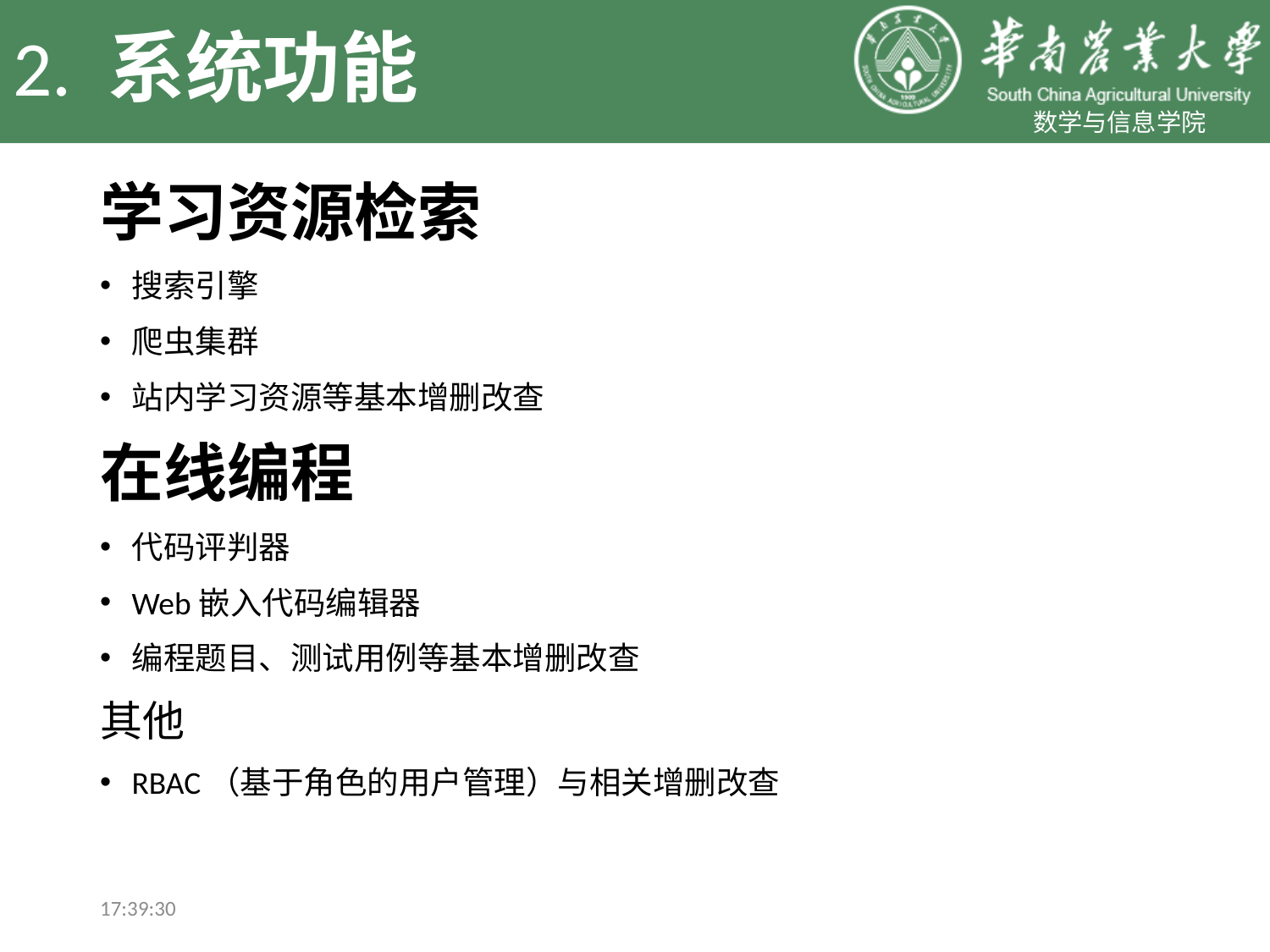

# 2. 系统功能
学习资源检索
搜索引擎
爬虫集群
站内学习资源等基本增删改查
在线编程
代码评判器
Web嵌入代码编辑器
编程题目、测试用例等基本增删改查
其他
RBAC（基于角色的用户管理）与相关增删改查

17:39:30